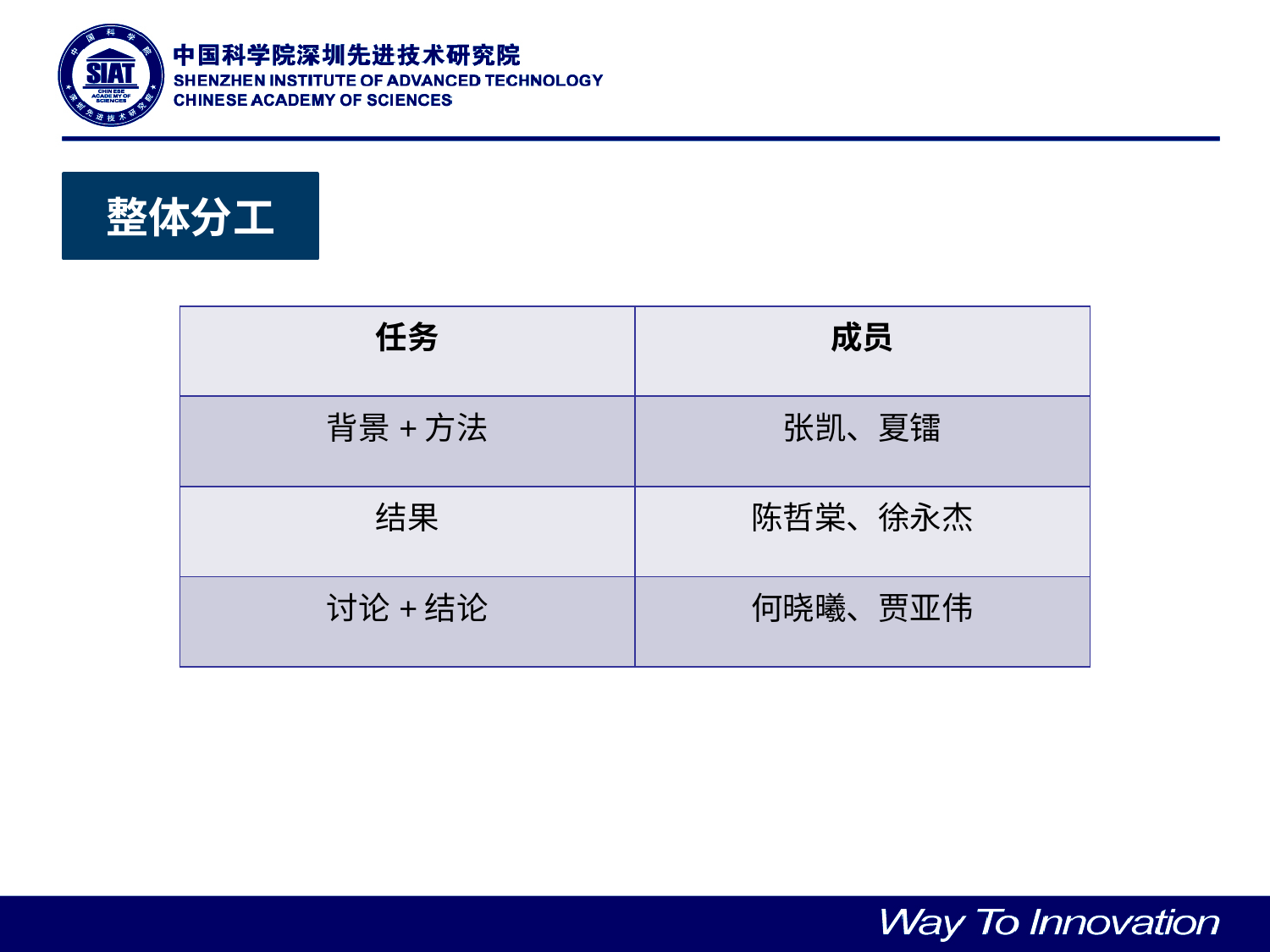

整体分工
| 任务 | 成员 |
| --- | --- |
| 背景+方法 | 张凯、夏镭 |
| 结果 | 陈哲棠、徐永杰 |
| 讨论+结论 | 何晓曦、贾亚伟 |